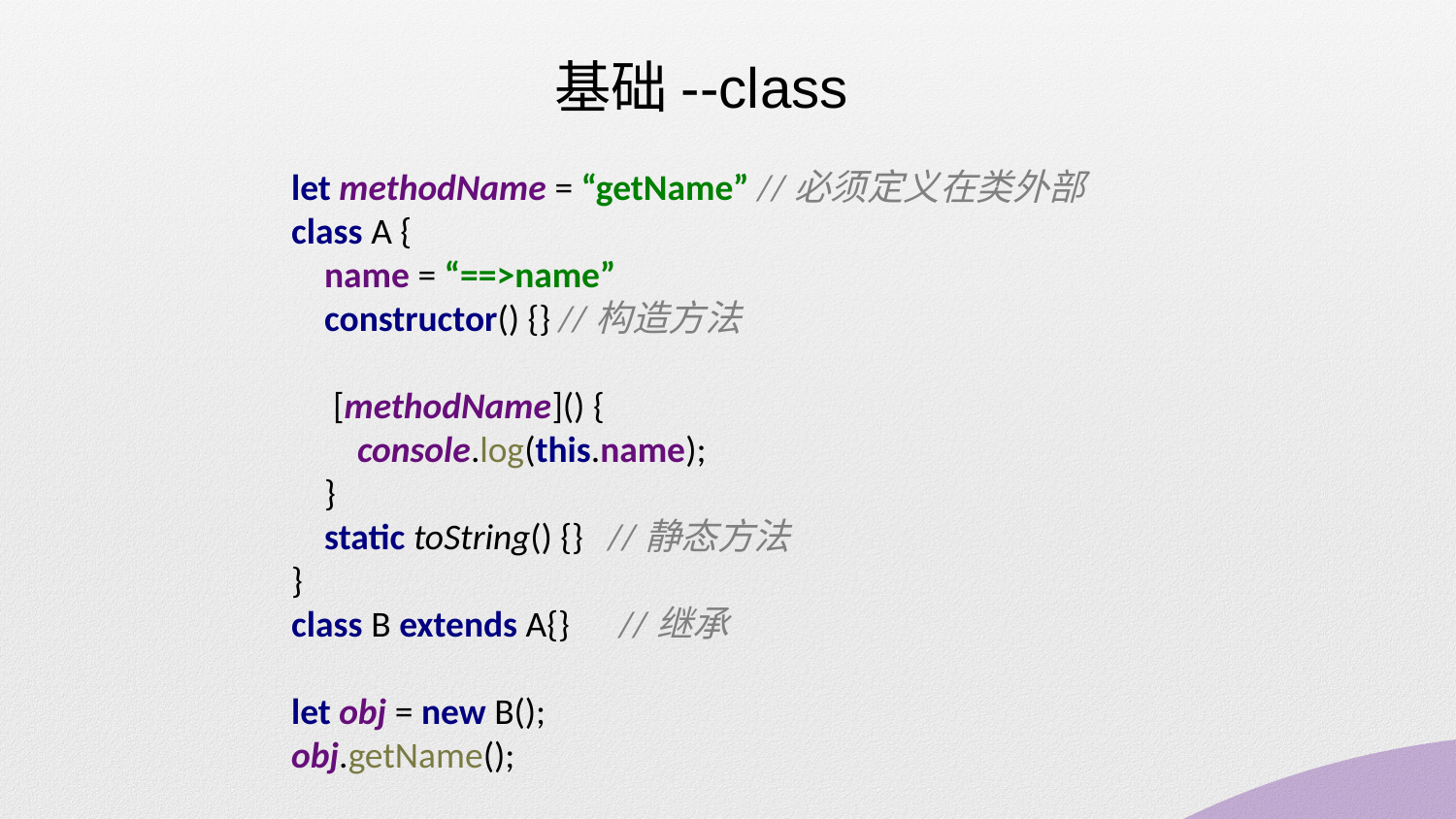

基础--class
let methodName = “getName” //必须定义在类外部
class A {
    name = “==>name”
    constructor() {} //构造方法
    [methodName]() {
        console.log(this.name);
    }
    static toString() {}   //静态方法
}
class B extends A{}      //继承
let obj = new B();
obj.getName();